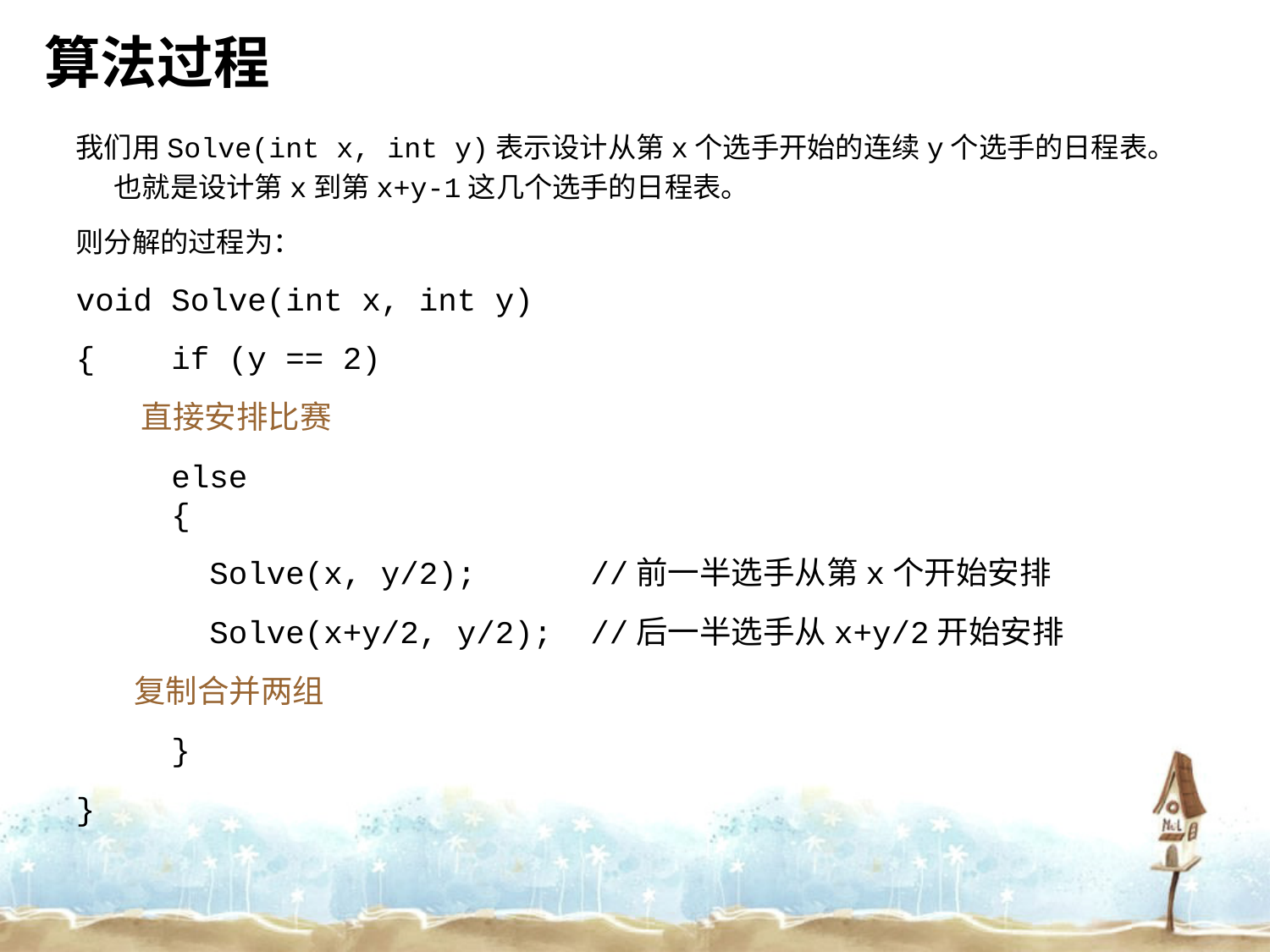

算法过程
我们用Solve(int x, int y)表示设计从第x个选手开始的连续y个选手的日程表。
也就是设计第x到第x+y-1这几个选手的日程表。
则分解的过程为：
void Solve(int x, int y)
{    if (y == 2)
        直接安排比赛
     else
   {
       Solve(x, y/2);      //前一半选手从第x个开始安排
       Solve(x+y/2, y/2);  //后一半选手从x+y/2开始安排
       复制合并两组
     }
}